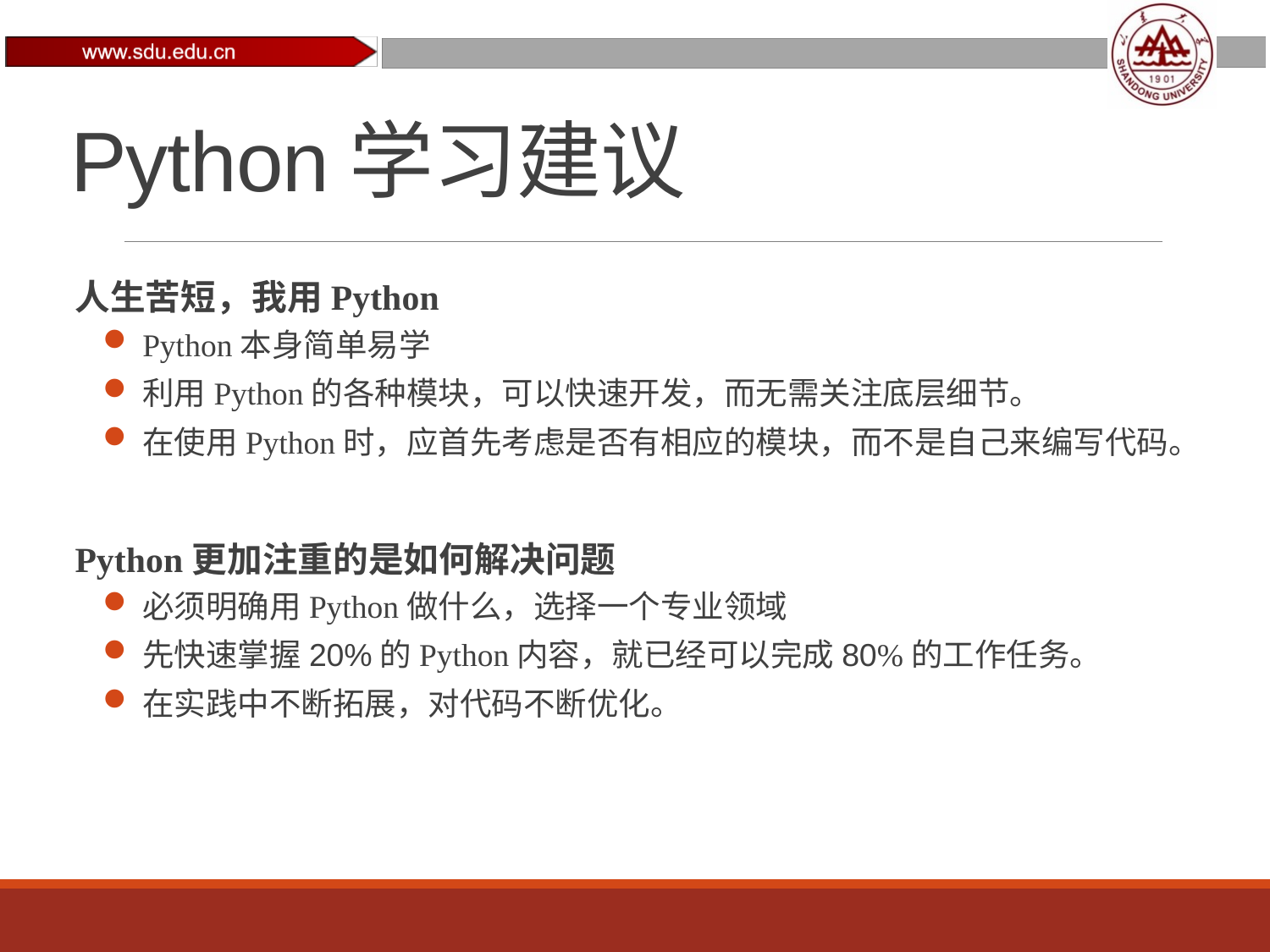

# Python学习建议
人生苦短，我用Python
Python本身简单易学
利用Python的各种模块，可以快速开发，而无需关注底层细节。
在使用Python时，应首先考虑是否有相应的模块，而不是自己来编写代码。

Python更加注重的是如何解决问题
必须明确用Python做什么，选择一个专业领域
先快速掌握20%的Python内容，就已经可以完成80%的工作任务。
在实践中不断拓展，对代码不断优化。